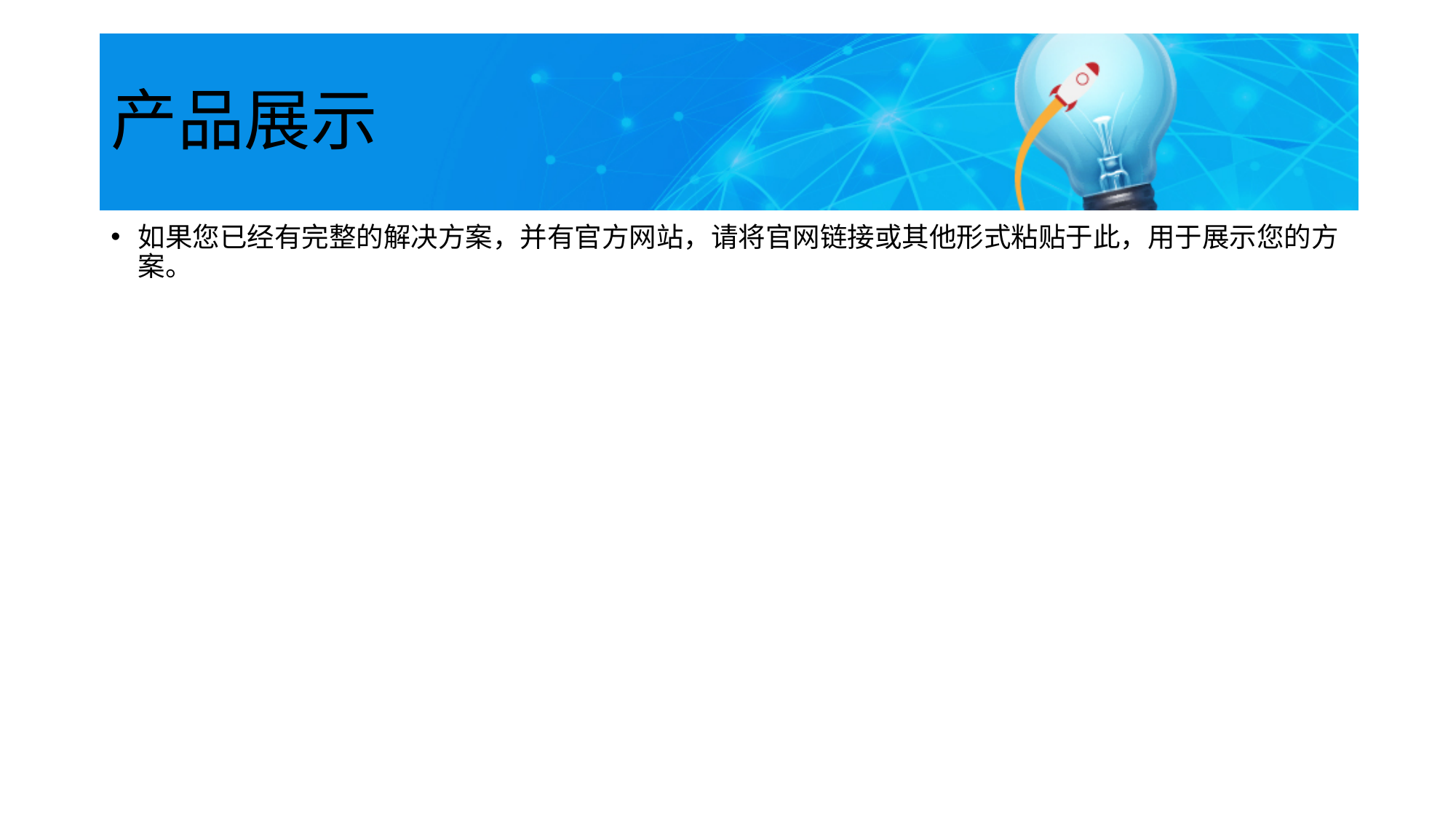

# 产品展示
如果您已经有完整的解决方案，并有官方网站，请将官网链接或其他形式粘贴于此，用于展示您的方案。